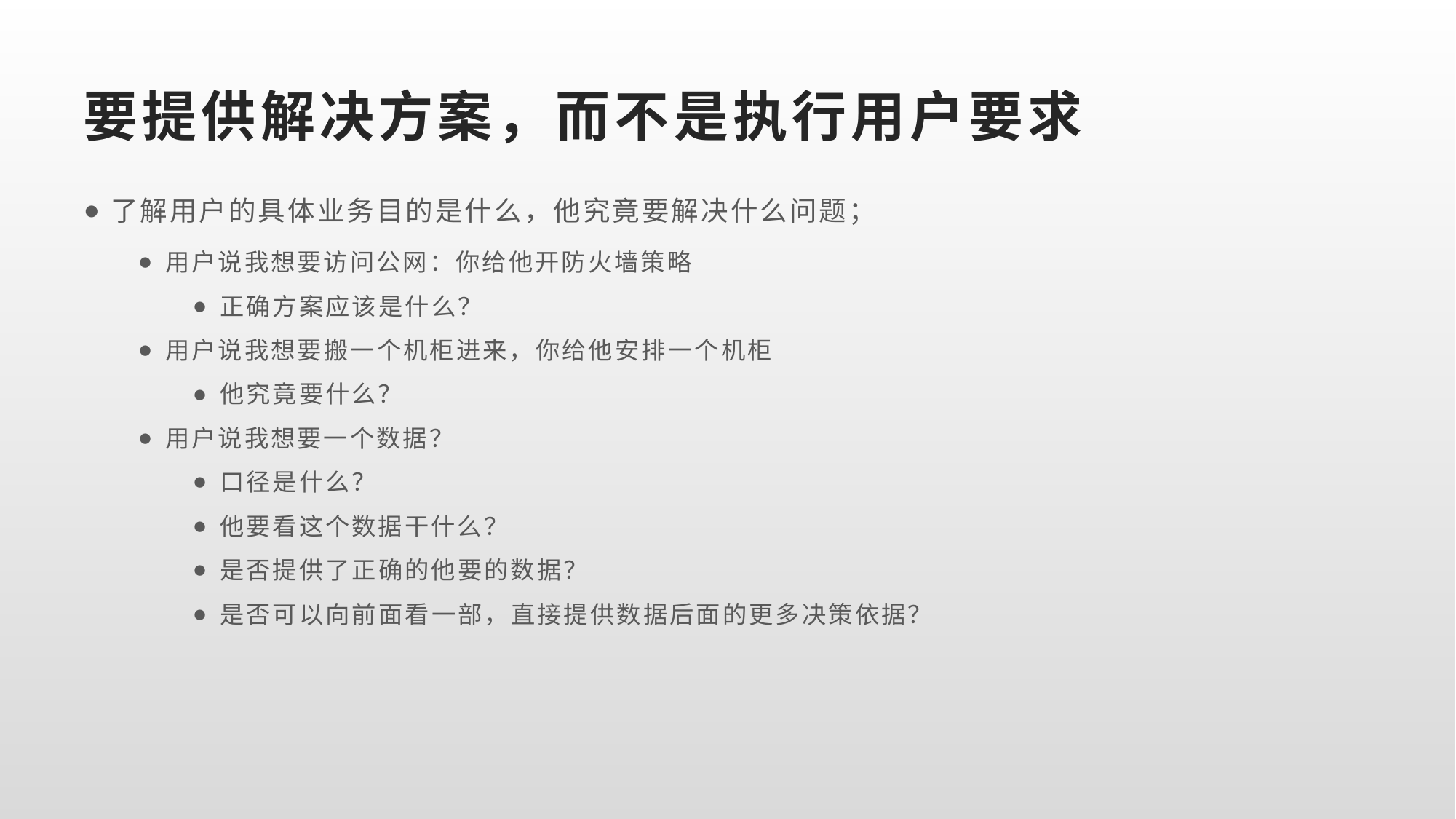

# 要提供解决方案，而不是执行用户要求
了解用户的具体业务目的是什么，他究竟要解决什么问题；
用户说我想要访问公网：你给他开防火墙策略
正确方案应该是什么？
用户说我想要搬一个机柜进来，你给他安排一个机柜
他究竟要什么？
用户说我想要一个数据？
口径是什么？
他要看这个数据干什么？
是否提供了正确的他要的数据？
是否可以向前面看一部，直接提供数据后面的更多决策依据？